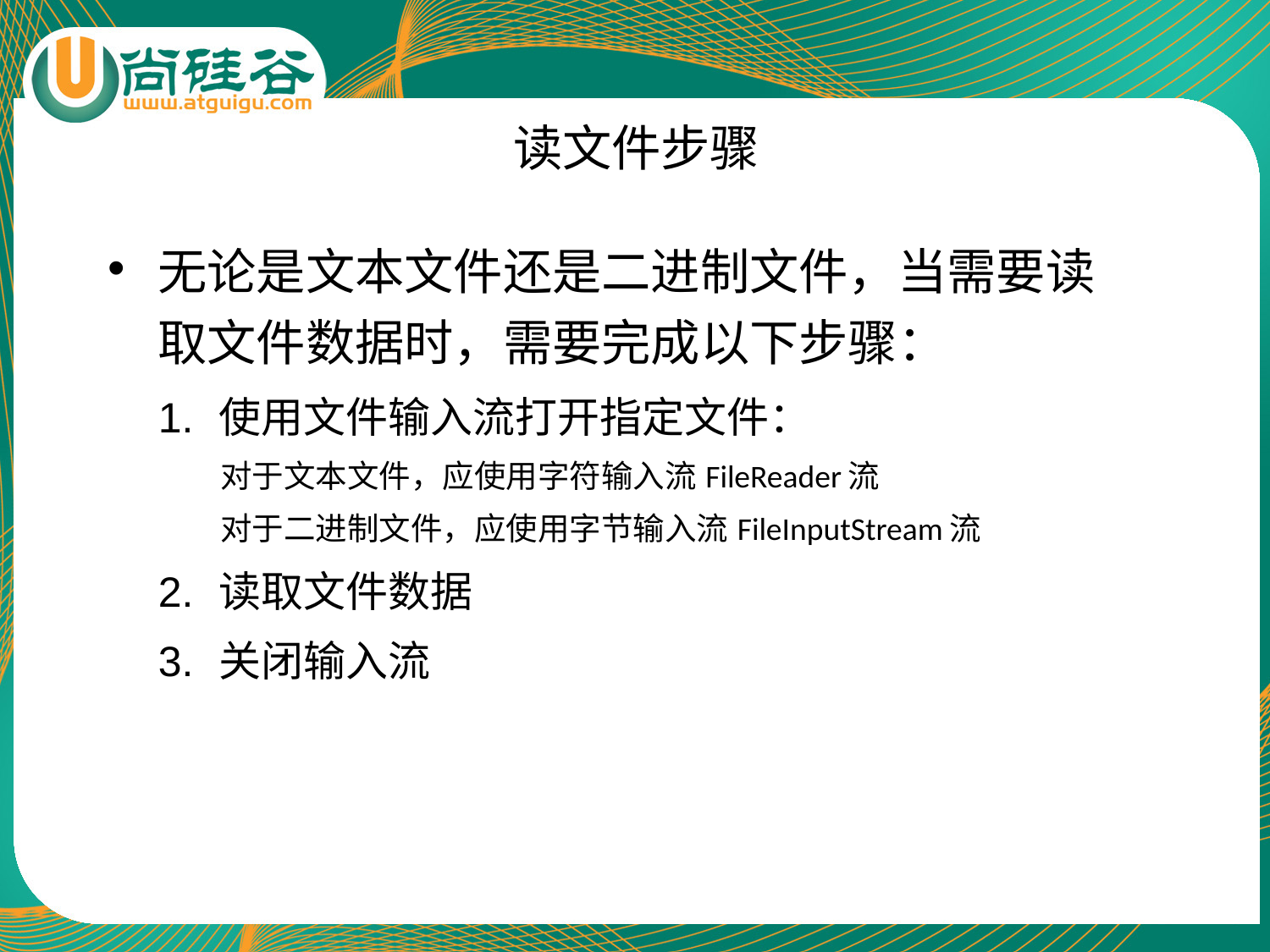

# 读文件步骤
无论是文本文件还是二进制文件，当需要读取文件数据时，需要完成以下步骤：
使用文件输入流打开指定文件：
对于文本文件，应使用字符输入流FileReader流
对于二进制文件，应使用字节输入流FileInputStream流
读取文件数据
关闭输入流